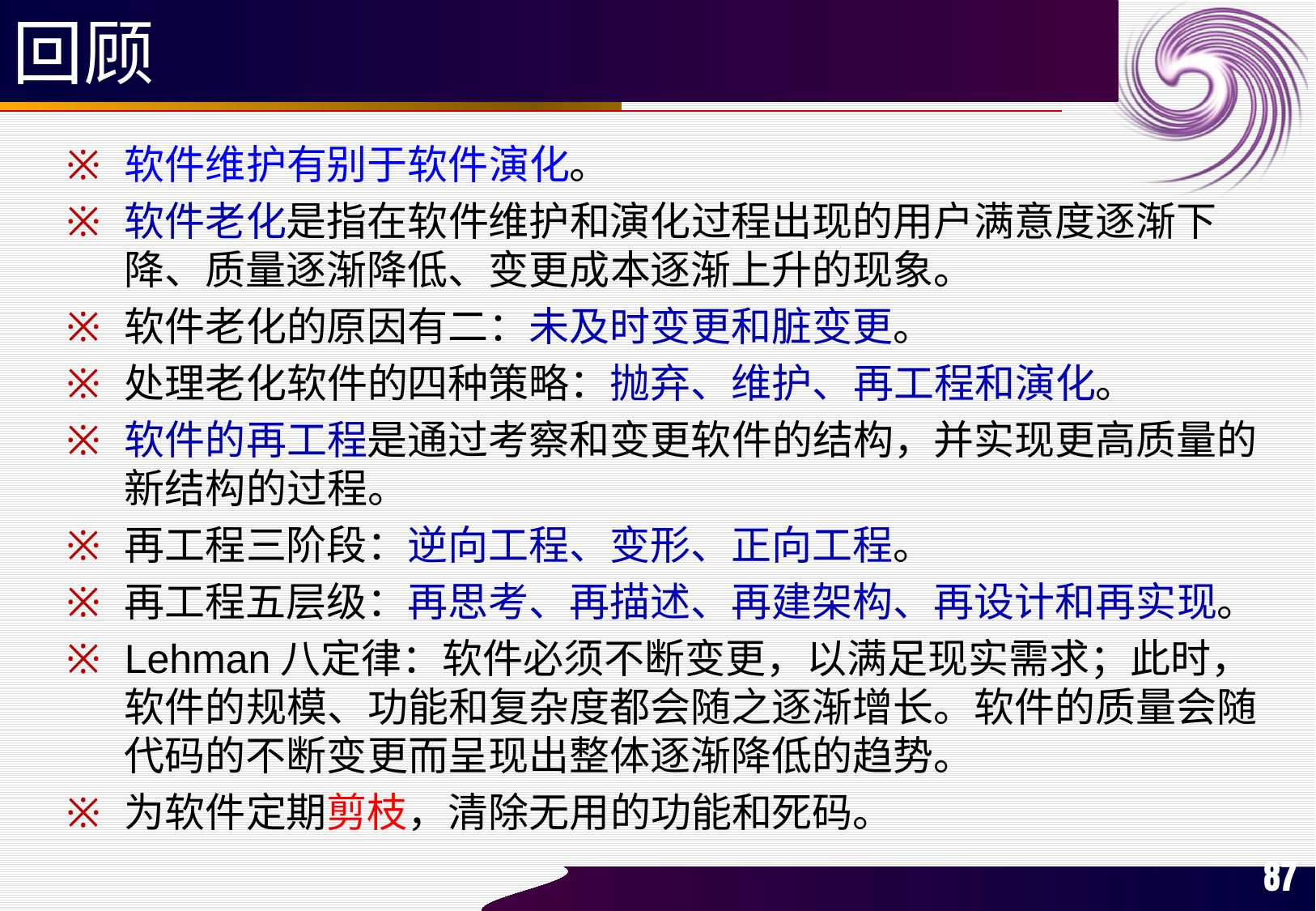

# 回顾
软件维护有别于软件演化。
软件老化是指在软件维护和演化过程出现的用户满意度逐渐下降、质量逐渐降低、变更成本逐渐上升的现象。
软件老化的原因有二：未及时变更和脏变更。
处理老化软件的四种策略：抛弃、维护、再工程和演化。
软件的再工程是通过考察和变更软件的结构，并实现更高质量的新结构的过程。
再工程三阶段：逆向工程、变形、正向工程。
再工程五层级：再思考、再描述、再建架构、再设计和再实现。
Lehman八定律：软件必须不断变更，以满足现实需求；此时，软件的规模、功能和复杂度都会随之逐渐增长。软件的质量会随代码的不断变更而呈现出整体逐渐降低的趋势。
为软件定期剪枝，清除无用的功能和死码。
87